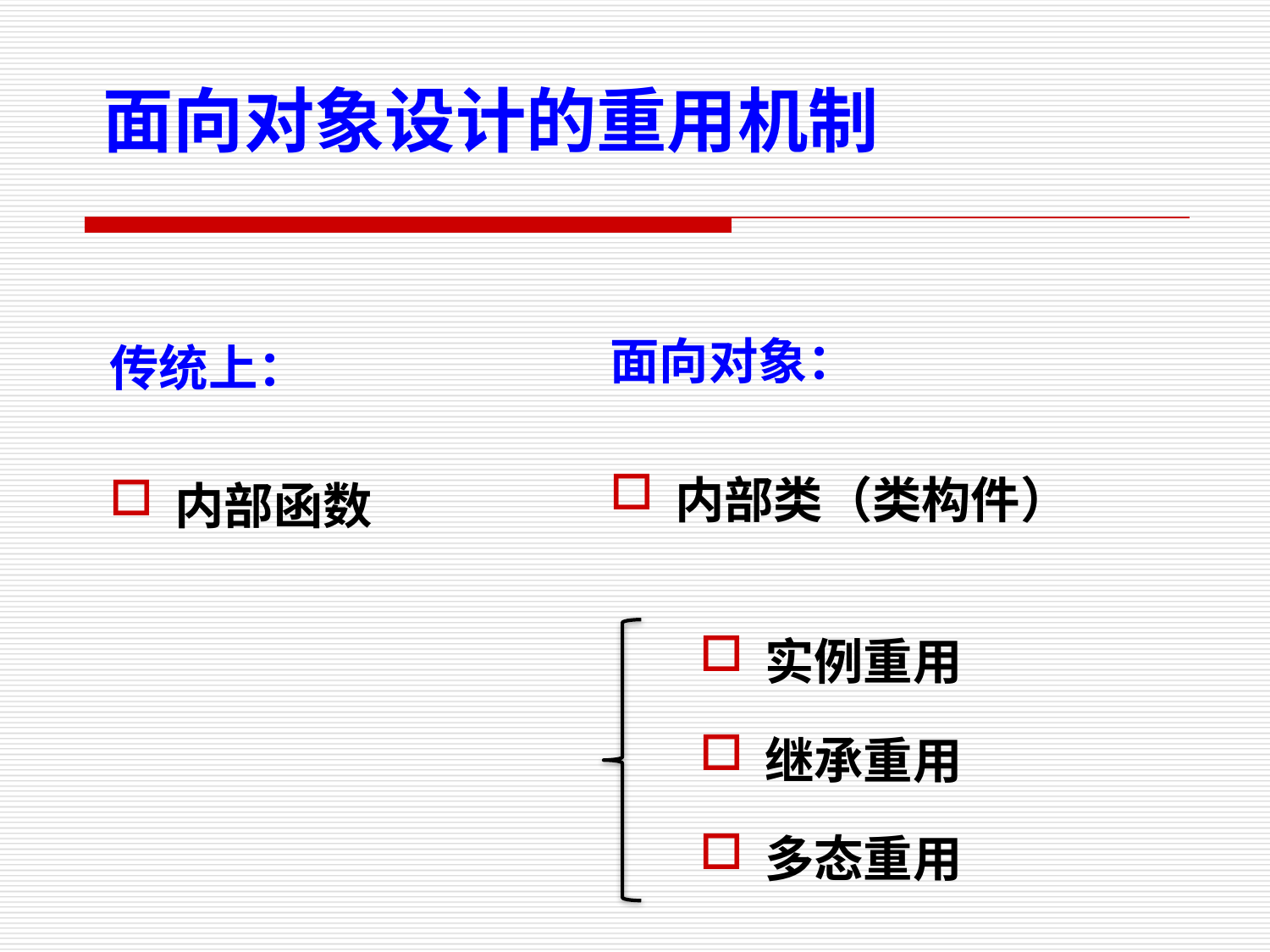

面向对象设计的重用机制

面向对象：

内部类（类构件）

传统上：

内部函数
实例重用
继承重用
多态重用